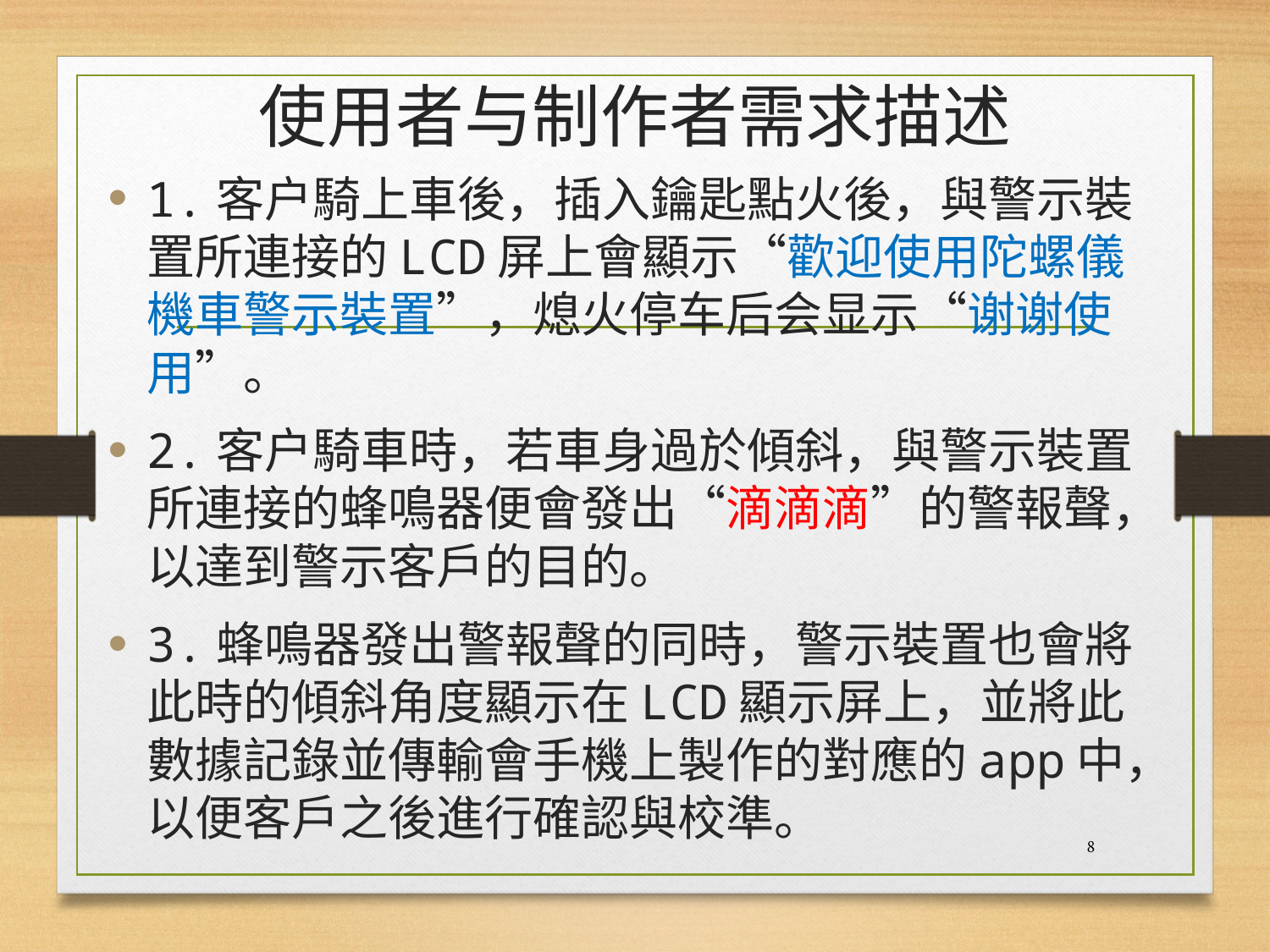

# 使用者与制作者需求描述
1.客户騎上車後，插入鑰匙點火後，與警示裝置所連接的LCD屏上會顯示“歡迎使用陀螺儀機車警示裝置”，熄火停车后会显示“谢谢使用”。
2.客户騎車時，若車身過於傾斜，與警示裝置所連接的蜂鳴器便會發出“滴滴滴”的警報聲，以達到警示客戶的目的。
3.蜂鳴器發出警報聲的同時，警示裝置也會將此時的傾斜角度顯示在LCD顯示屏上，並將此數據記錄並傳輸會手機上製作的對應的app中，以便客戶之後進行確認與校準。

8